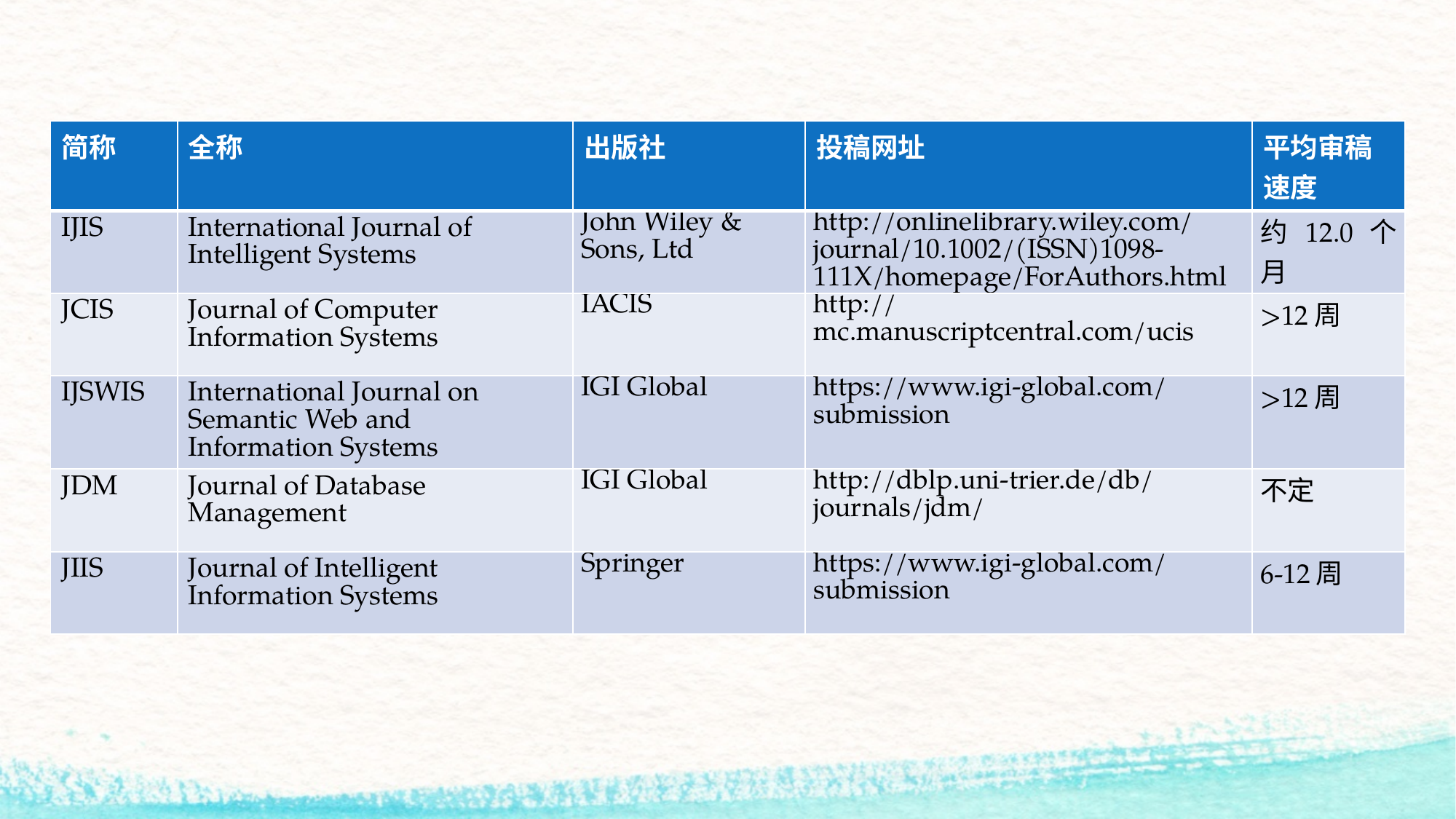

| 简称 | 全称 | 出版社 | 投稿网址 | 平均审稿速度 |
| --- | --- | --- | --- | --- |
| IJIS | International Journal of Intelligent Systems | John Wiley & Sons, Ltd | http://onlinelibrary.wiley.com/journal/10.1002/(ISSN)1098-111X/homepage/ForAuthors.html | 约12.0个月 |
| JCIS | Journal of Computer Information Systems | IACIS | http://mc.manuscriptcentral.com/ucis | >12周 |
| IJSWIS | International Journal on Semantic Web and Information Systems | IGI Global | https://www.igi-global.com/submission | >12周 |
| JDM | Journal of Database Management | IGI Global | http://dblp.uni-trier.de/db/journals/jdm/ | 不定 |
| JIIS | Journal of Intelligent Information Systems | Springer | https://www.igi-global.com/submission | 6-12周 |